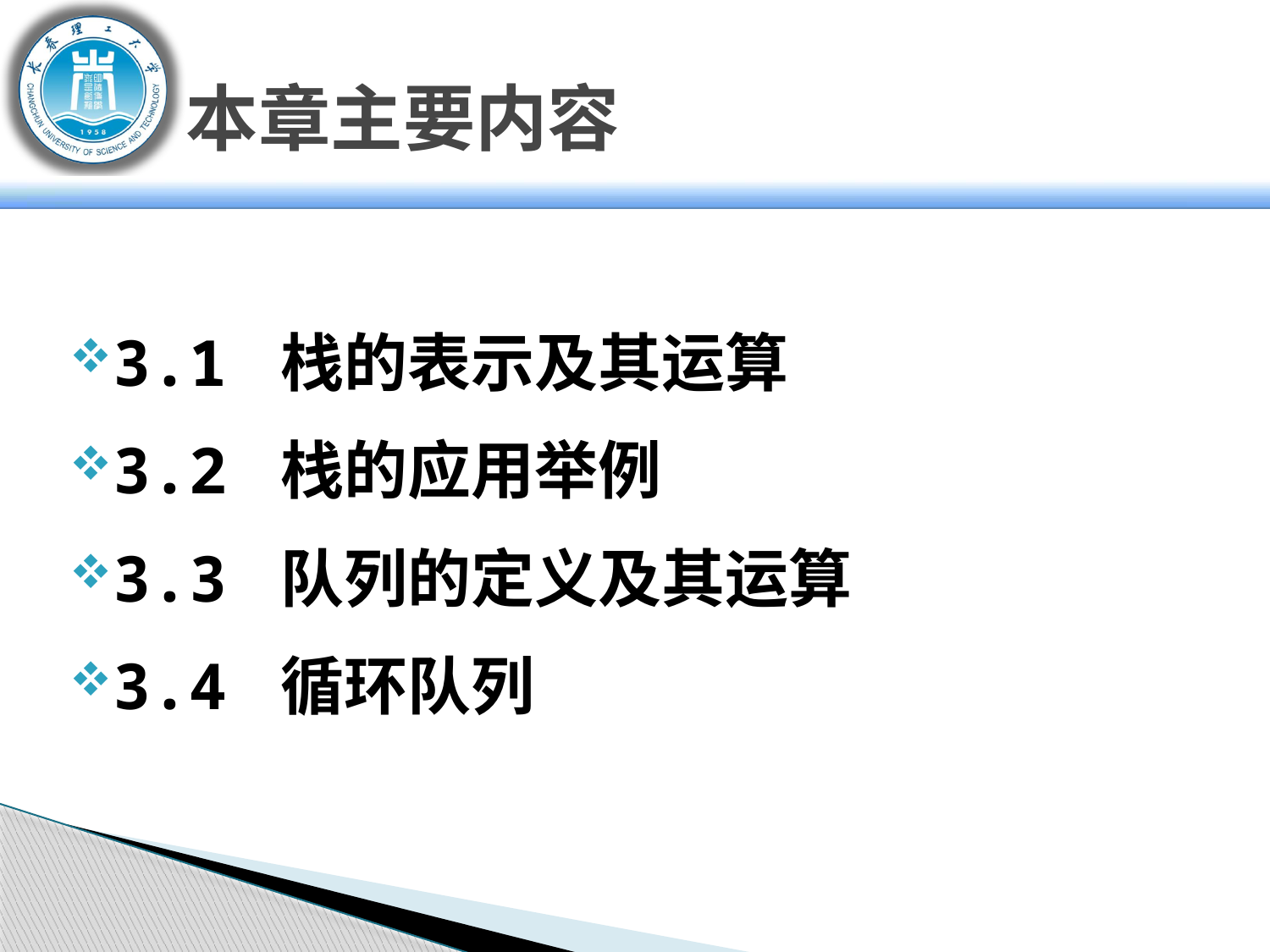

本章主要内容

3.1 栈的表示及其运算
3.2 栈的应用举例
3.3 队列的定义及其运算
3.4 循环队列